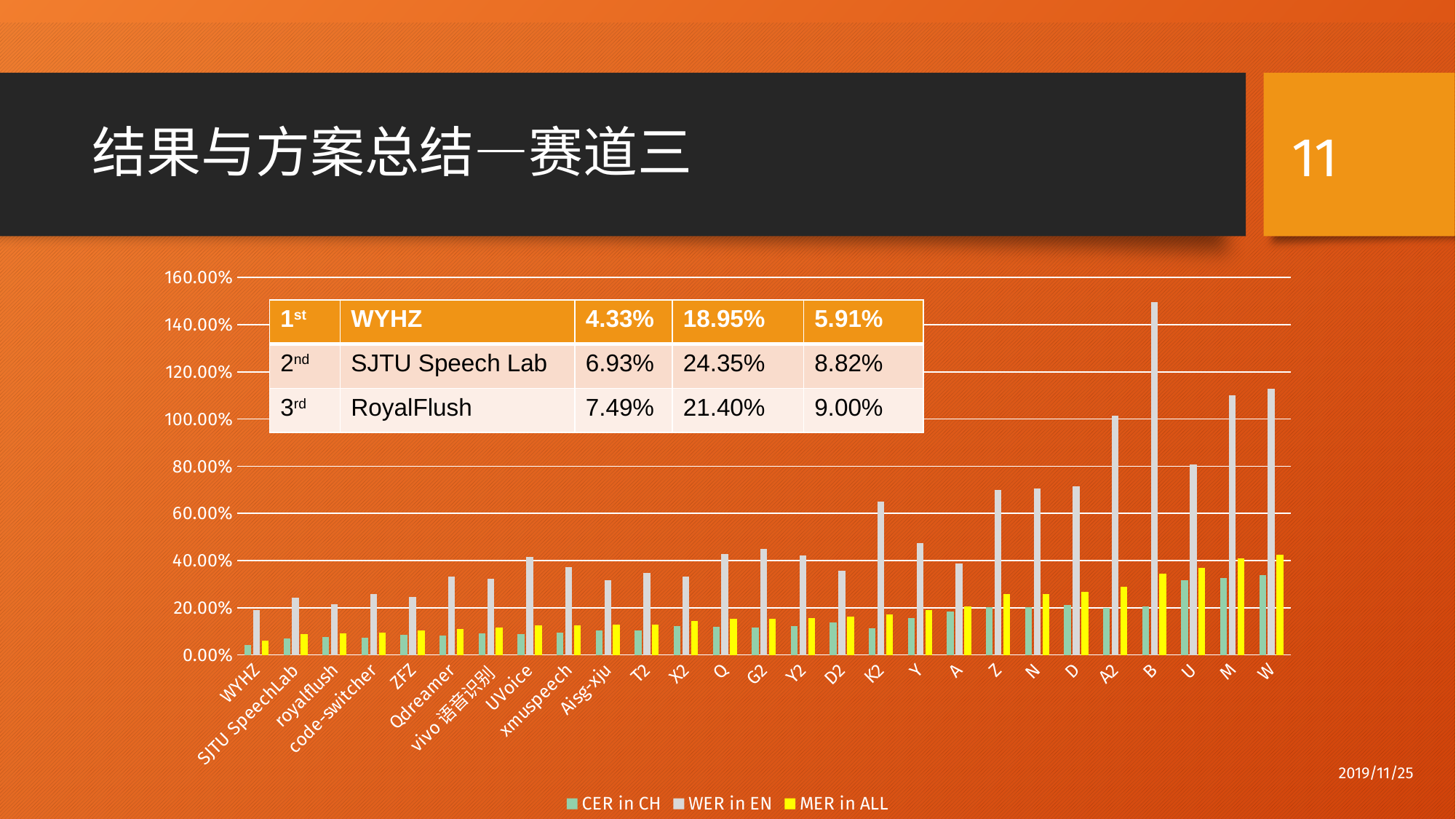

11
# 结果与方案总结—赛道三

### Chart

| Category | CER in CH | WER in EN | MER in ALL |
|---|---|---|---|
| WYHZ | 0.0433 | 0.1895 | 0.0591 |
| SJTU SpeechLab | 0.0693 | 0.2435 | 0.0882 |
| royalflush | 0.0749 | 0.214 | 0.09 |
| code-switcher | 0.0738 | 0.2569 | 0.0937 |
| ZFZ | 0.0849 | 0.2456 | 0.1024 |
| Qdreamer | 0.0823 | 0.3332 | 0.1096 |
| vivo语音识别 | 0.0905 | 0.3221 | 0.1157 |
| UVoice | 0.0894 | 0.416 | 0.1248 |
| xmuspeech | 0.0959 | 0.372 | 0.1259 |
| Aisg-xju | 0.1044 | 0.316 | 0.1274 |
| T2 | 0.1035 | 0.3466 | 0.1299 |
| X2 | 0.121 | 0.3313 | 0.1438 |
| Q | 0.1183 | 0.4281 | 0.1519 |
| G2 | 0.1165 | 0.4494 | 0.1526 |
| Y2 | 0.1224 | 0.4229 | 0.1551 |
| D2 | 0.1371 | 0.3568 | 0.161 |
| K2 | 0.1131 | 0.6508 | 0.1715 |
| Y | 0.1574 | 0.4726 | 0.1916 |
| A | 0.1832 | 0.3877 | 0.2054 |
| Z | 0.2025 | 0.6997 | 0.2565 |
| N | 0.203 | 0.7066 | 0.2577 |
| D | 0.2126 | 0.7154 | 0.2672 |
| A2 | 0.1995 | 1.0153 | 0.2881 |
| B | 0.2055 | 1.4971 | 0.3457 |
| U | 0.3172 | 0.8069 | 0.3703 |
| M | 0.3263 | 1.1002 | 0.4103 |
| W | 0.3393 | 1.1283 | 0.4249 |
| 1st | WYHZ | 4.33% | 18.95% | 5.91% |
| --- | --- | --- | --- | --- |
| 2nd | SJTU Speech Lab | 6.93% | 24.35% | 8.82% |
| 3rd | RoyalFlush | 7.49% | 21.40% | 9.00% |
2019/11/25